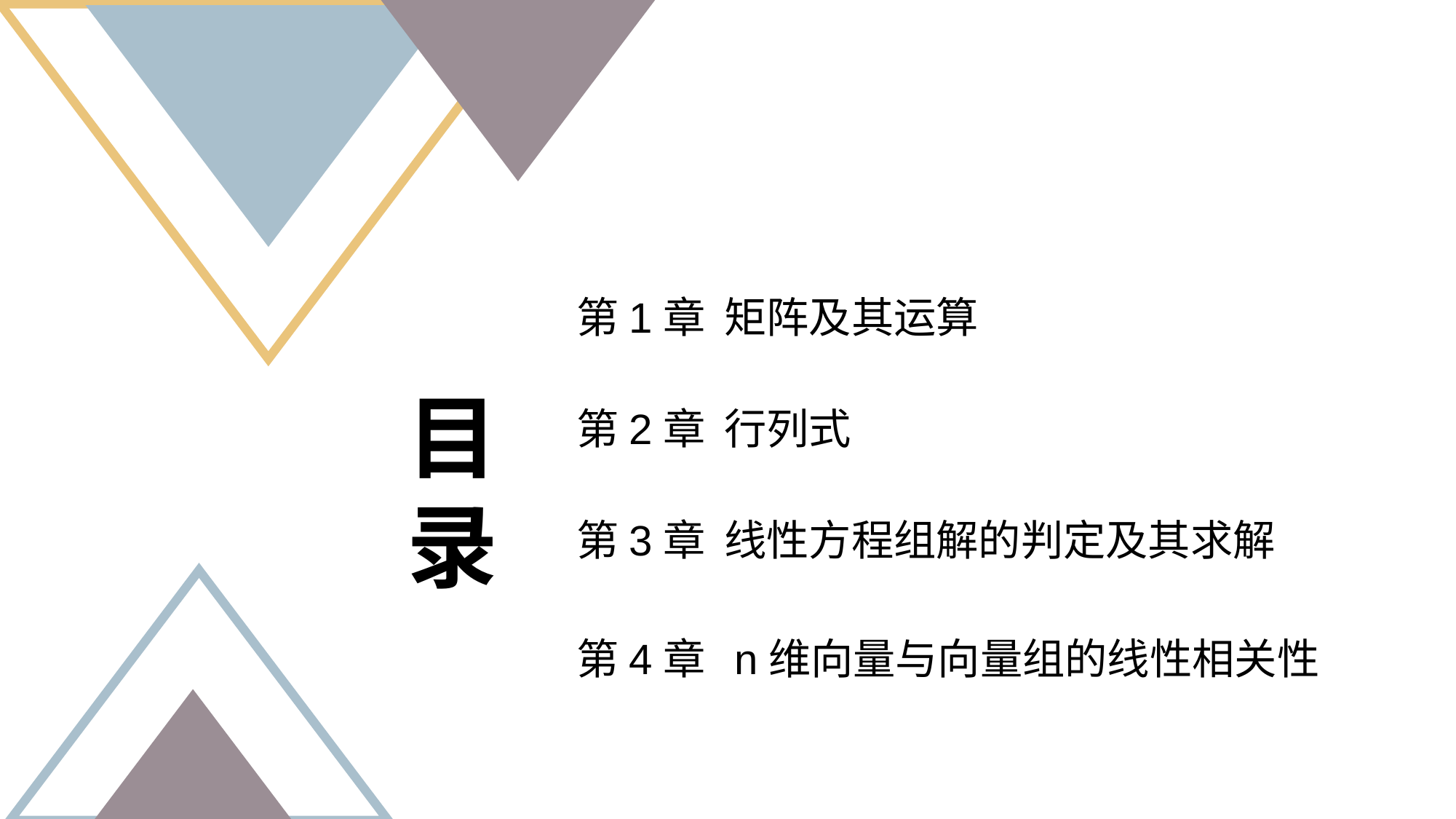

第1章  矩阵及其运算
目 录
第2章  行列式
第3章  线性方程组解的判定及其求解

第4章  n维向量与向量组的线性相关性